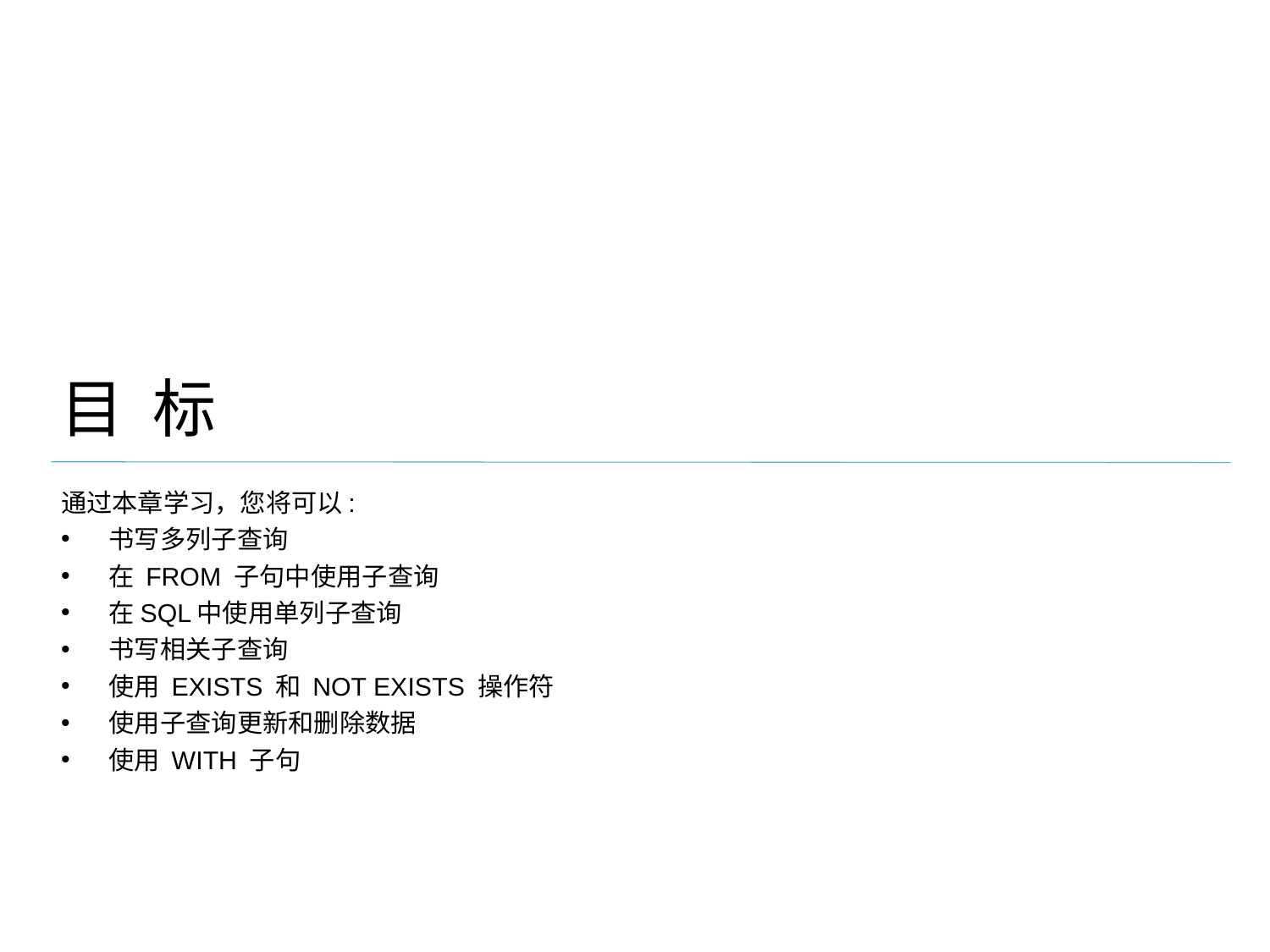

目  标
通过本章学习，您将可以:
书写多列子查询
在 FROM 子句中使用子查询
在SQL中使用单列子查询
书写相关子查询
使用 EXISTS 和 NOT EXISTS 操作符
使用子查询更新和删除数据
使用 WITH 子句